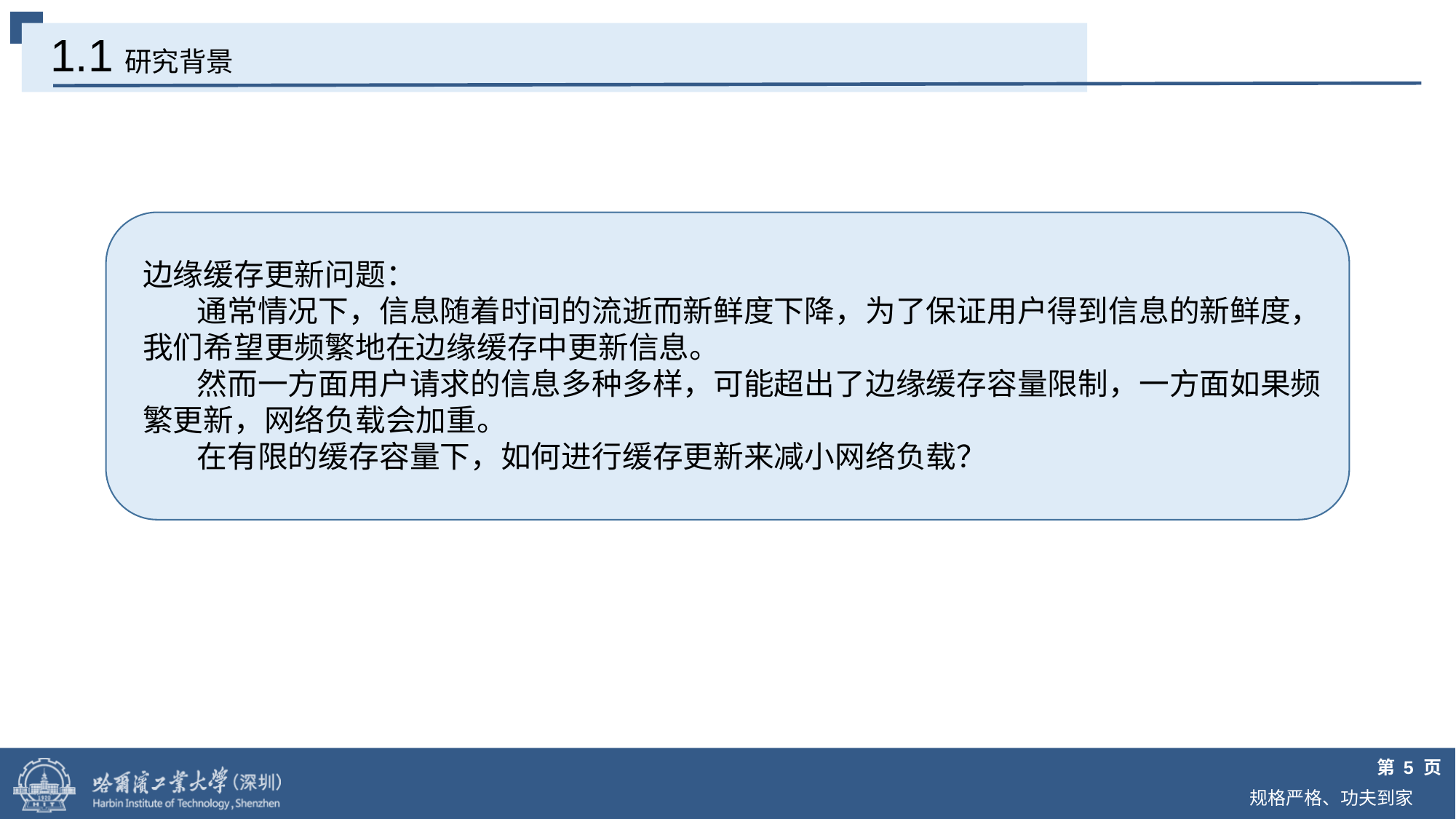

# 1.1研究背景

边缘缓存更新问题：
       通常情况下，信息随着时间的流逝而新鲜度下降，为了保证用户得到信息的新鲜度，我们希望更频繁地在边缘缓存中更新信息。
       然而一方面用户请求的信息多种多样，可能超出了边缘缓存容量限制，一方面如果频繁更新，网络负载会加重。
       在有限的缓存容量下，如何进行缓存更新来减小网络负载？